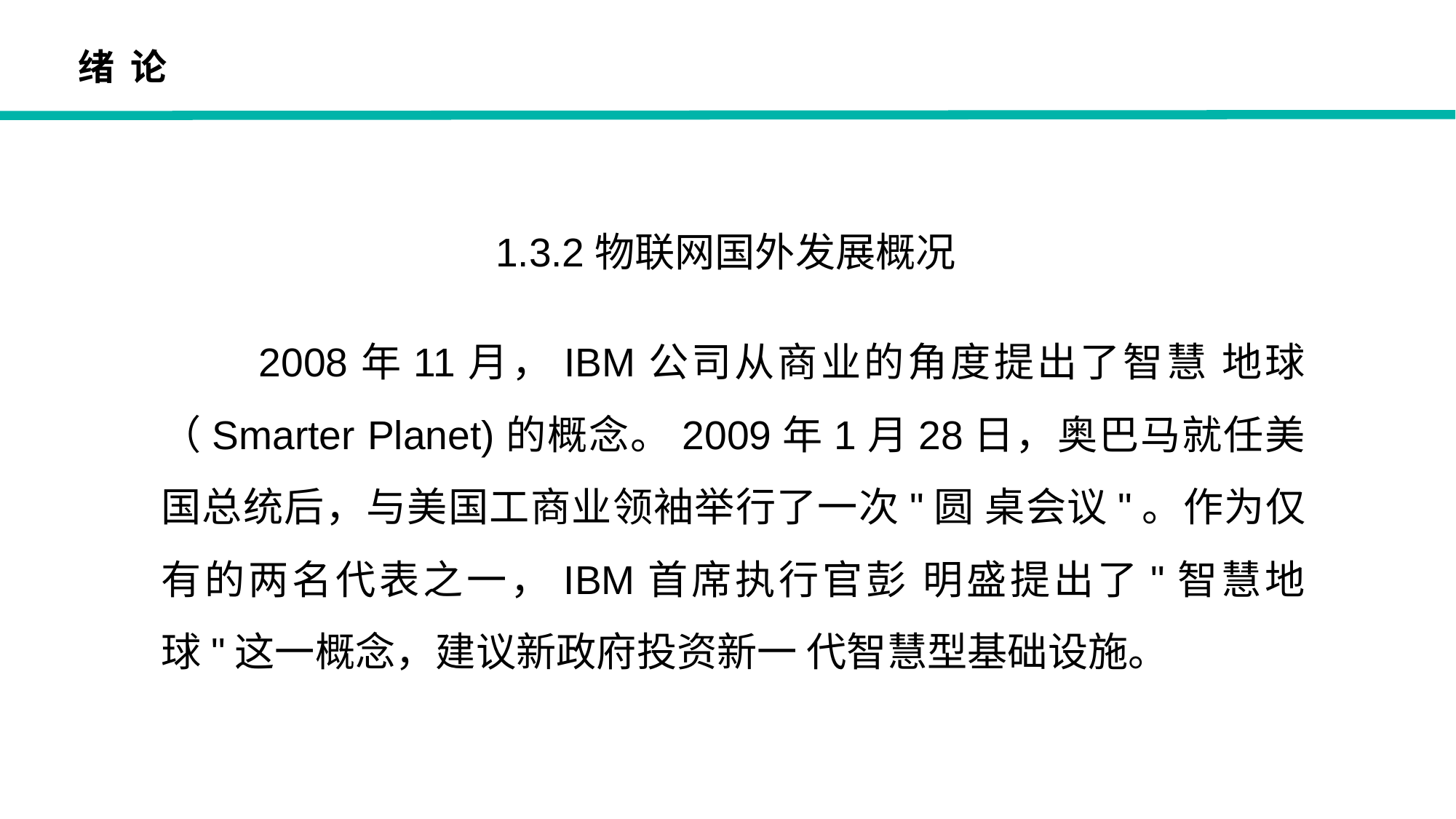

1.3.2物联网国外发展概况
2008年11月，IBM公司从商业的角度提出了智慧 地球（Smarter Planet)的概念。2009年1月28日，奥巴马就任美国总统后，与美国工商业领袖举行了一次"圆 桌会议"。作为仅有的两名代表之一，IBM首席执行官彭 明盛提出了"智慧地球"这一概念，建议新政府投资新一 代智慧型基础设施。